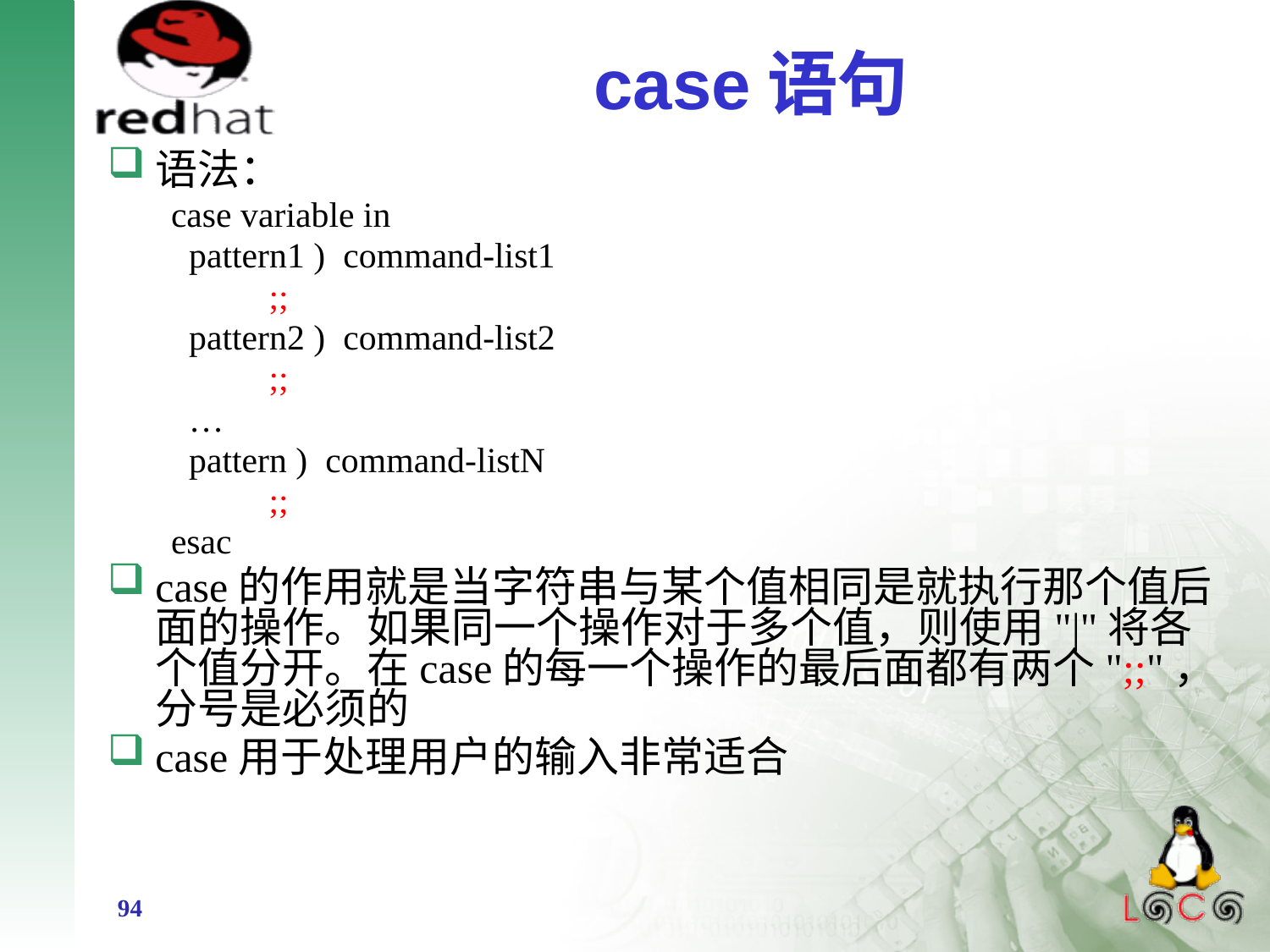

# case语句
语法：
case variable in
  pattern1 )  command-list1
           ;;
  pattern2 )  command-list2
           ;;
  …
  pattern )  command-listN
           ;;
esac
case的作用就是当字符串与某个值相同是就执行那个值后面的操作。如果同一个操作对于多个值，则使用"|"将各个值分开。在case的每一个操作的最后面都有两个";;"，分号是必须的
case用于处理用户的输入非常适合
94